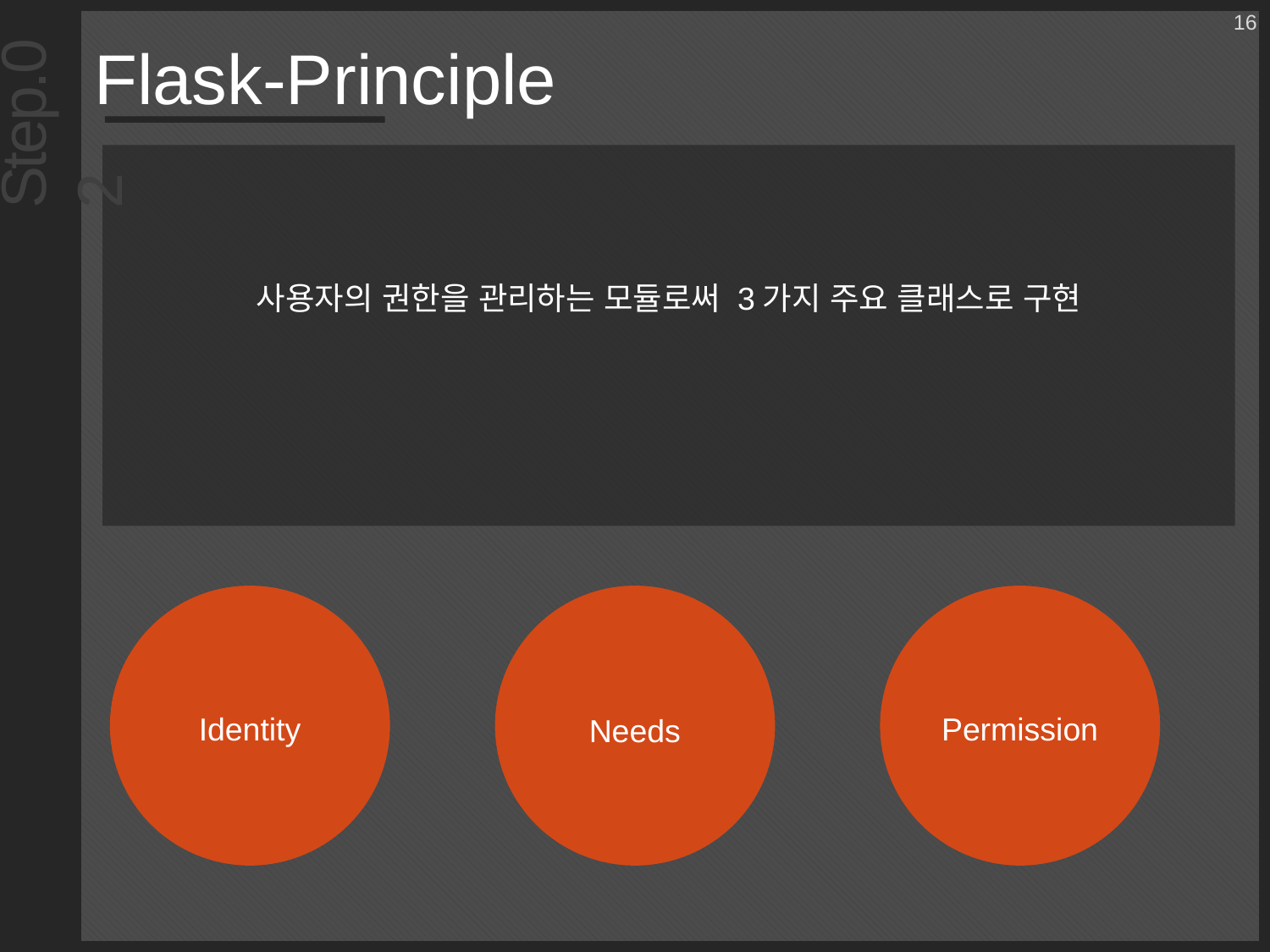

16

Flask-Principle
Step.02

사용자의 권한을 관리하는 모듈로써 3가지 주요 클래스로 구현

Identity
Permission
Needs